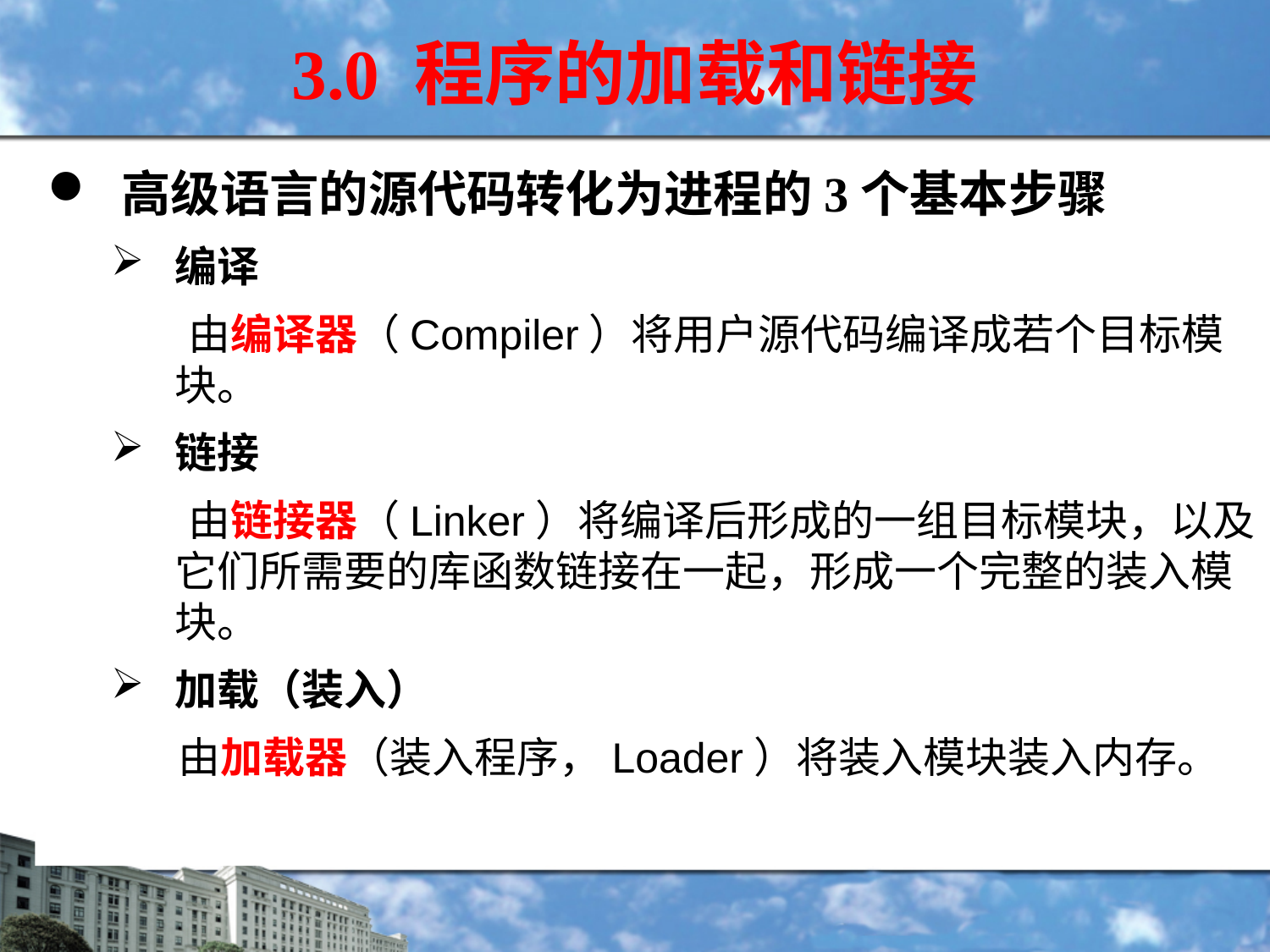

3.0 程序的加载和链接
高级语言的源代码转化为进程的3个基本步骤
编译
       由编译器（Compiler）将用户源代码编译成若个目标模块。
链接
       由链接器（Linker）将编译后形成的一组目标模块，以及它们所需要的库函数链接在一起，形成一个完整的装入模块。
加载（装入）
      由加载器（装入程序，Loader）将装入模块装入内存。